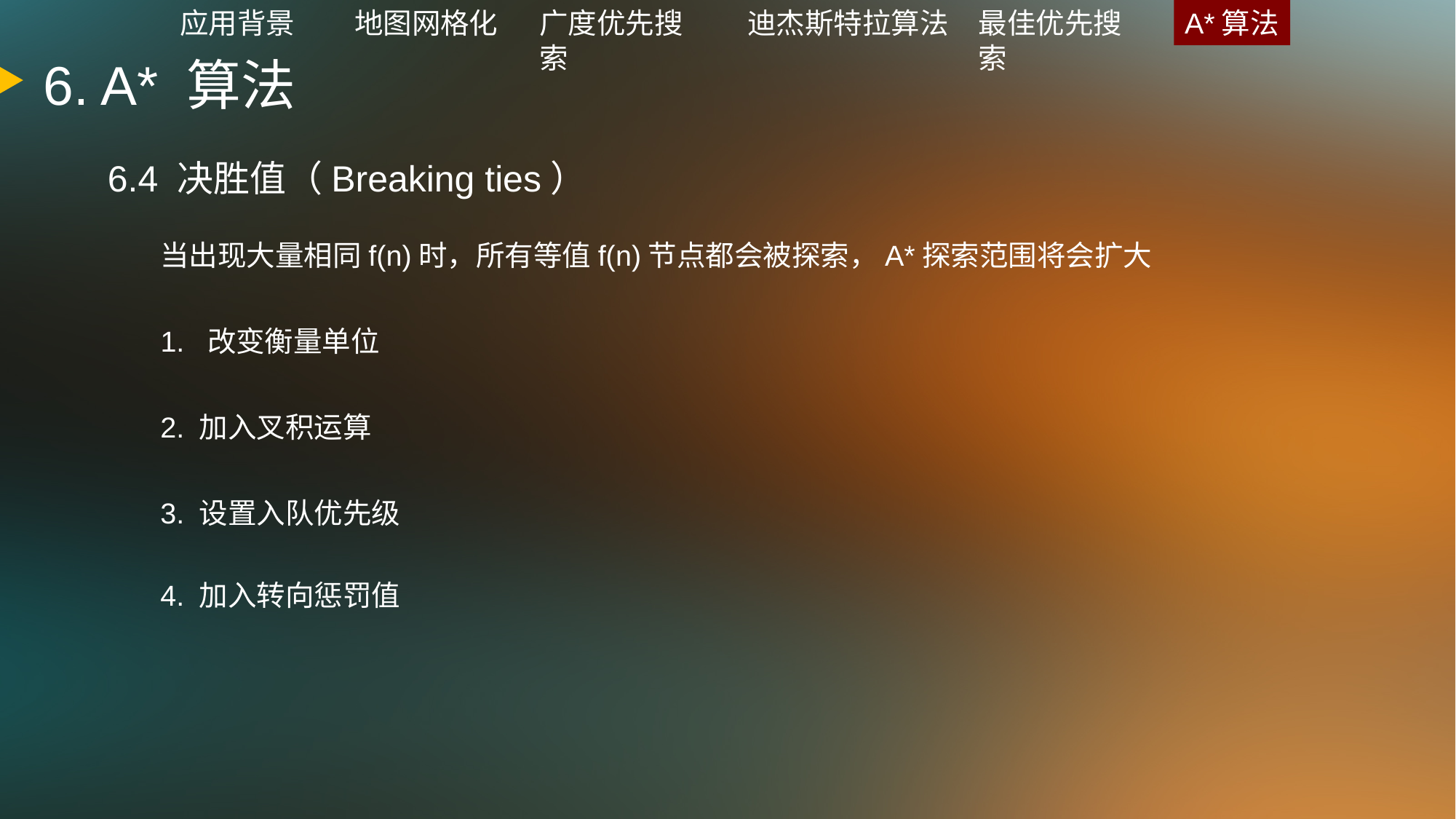

应用背景
地图网格化
广度优先搜索
迪杰斯特拉算法
最佳优先搜索
A*算法
6. A* 算法

6.4 决胜值（Breaking ties）
当出现大量相同f(n)时，所有等值f(n)节点都会被探索，A*探索范围将会扩大
1.  改变衡量单位
2. 加入叉积运算
3. 设置入队优先级
4. 加入转向惩罚值